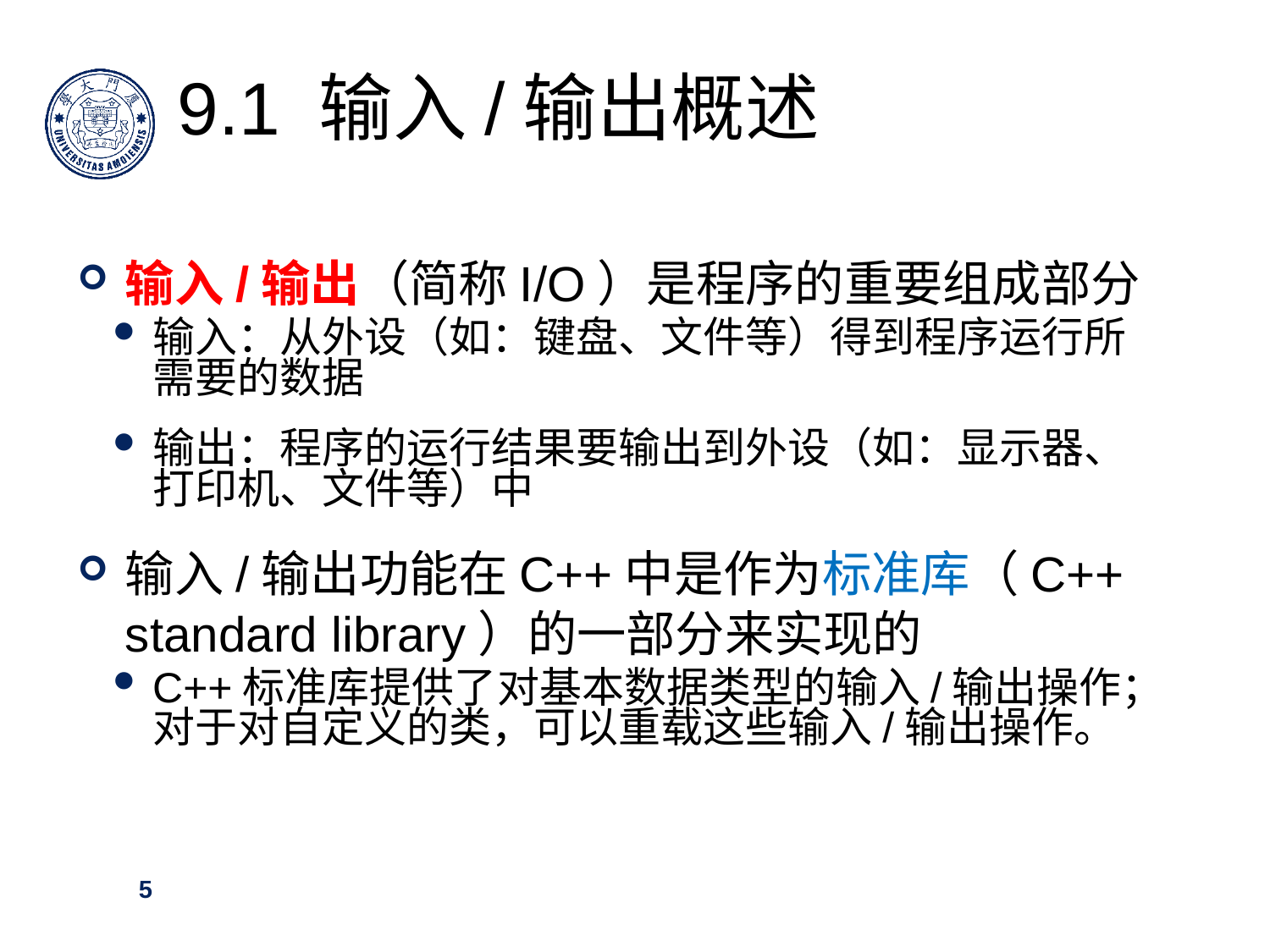

9.1 输入/输出概述
输入/输出（简称I/O）是程序的重要组成部分
输入：从外设（如：键盘、文件等）得到程序运行所需要的数据
输出：程序的运行结果要输出到外设（如：显示器、打印机、文件等）中
输入/输出功能在C++中是作为标准库（C++ standard library）的一部分来实现的
C++标准库提供了对基本数据类型的输入/输出操作；对于对自定义的类，可以重载这些输入/输出操作。

5